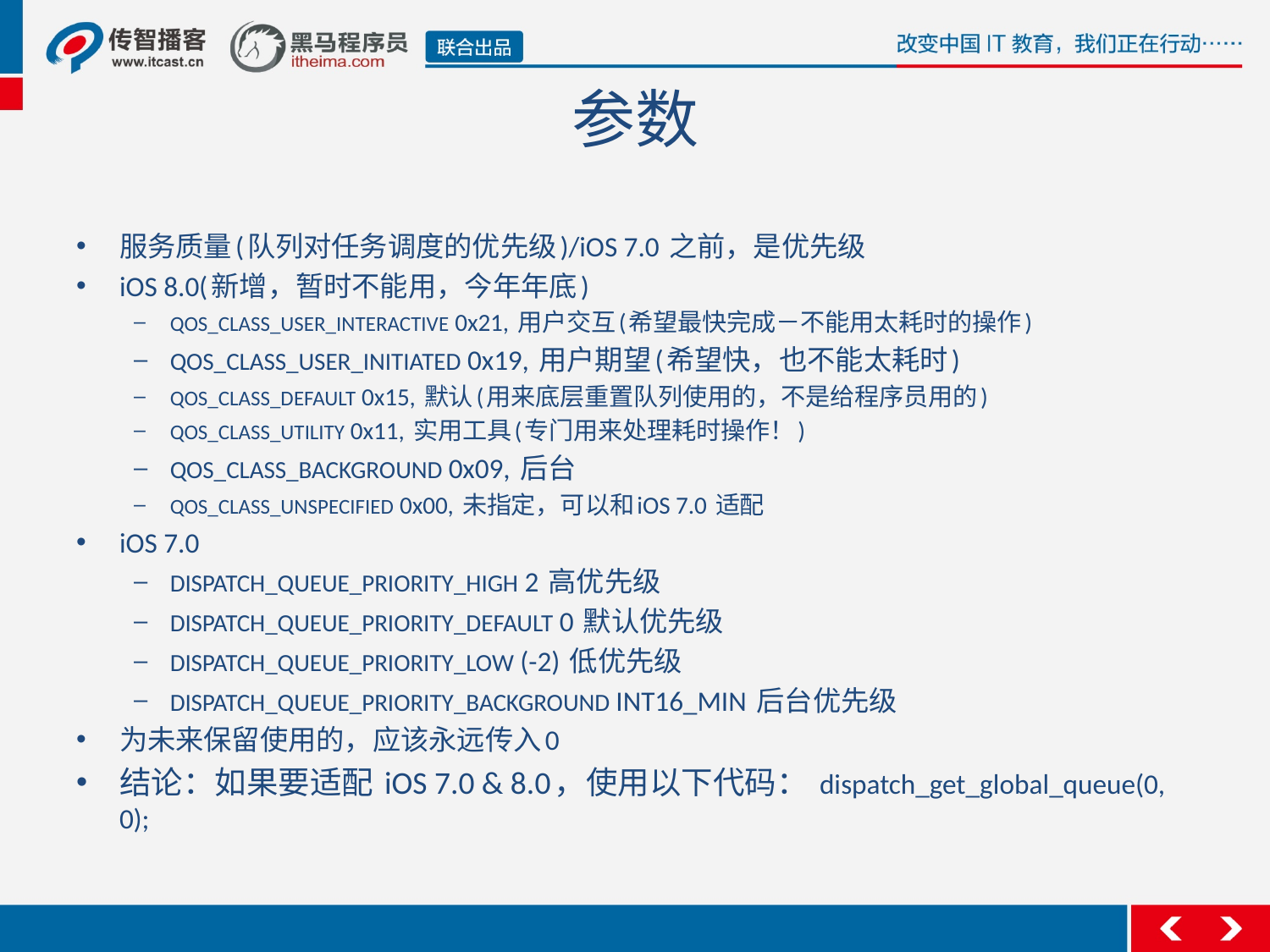

# 参数
服务质量(队列对任务调度的优先级)/iOS 7.0 之前，是优先级
iOS 8.0(新增，暂时不能用，今年年底)
QOS_CLASS_USER_INTERACTIVE 0x21, 用户交互(希望最快完成－不能用太耗时的操作)
QOS_CLASS_USER_INITIATED 0x19, 用户期望(希望快，也不能太耗时)
QOS_CLASS_DEFAULT 0x15, 默认(用来底层重置队列使用的，不是给程序员用的)
QOS_CLASS_UTILITY 0x11, 实用工具(专门用来处理耗时操作！)
QOS_CLASS_BACKGROUND 0x09, 后台
QOS_CLASS_UNSPECIFIED 0x00, 未指定，可以和iOS 7.0 适配
iOS 7.0
DISPATCH_QUEUE_PRIORITY_HIGH 2 高优先级
DISPATCH_QUEUE_PRIORITY_DEFAULT 0 默认优先级
DISPATCH_QUEUE_PRIORITY_LOW (-2) 低优先级
DISPATCH_QUEUE_PRIORITY_BACKGROUND INT16_MIN 后台优先级
为未来保留使用的，应该永远传入0
结论：如果要适配 iOS 7.0 & 8.0，使用以下代码： dispatch_get_global_queue(0, 0);